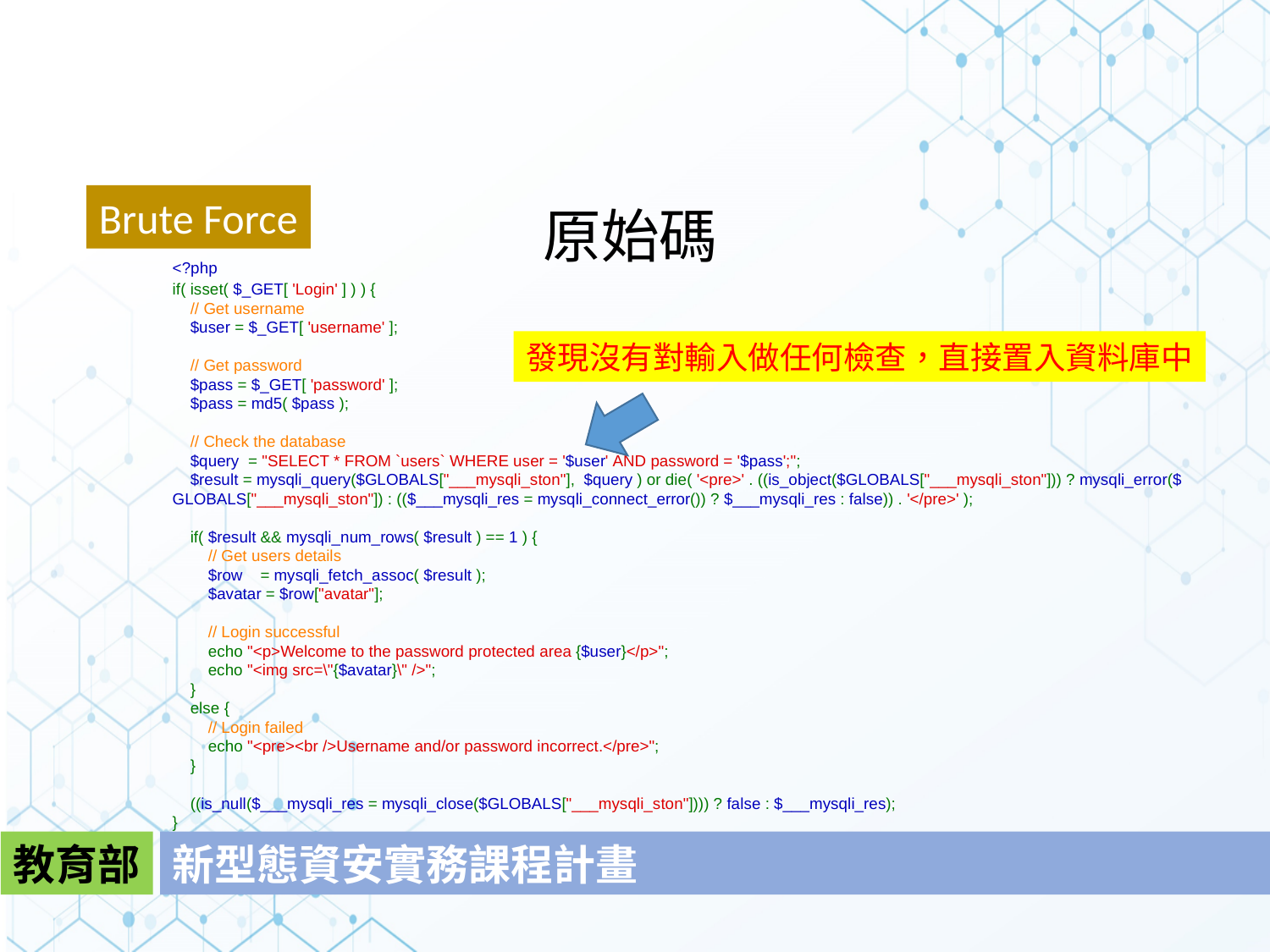

原始碼
Brute Force
﻿<?php
if( isset( $_GET[ 'Login' ] ) ) {
    // Get username
    $user = $_GET[ 'username' ];
    // Get password
    $pass = $_GET[ 'password' ];
    $pass = md5( $pass );
    // Check the database
    $query  = "SELECT * FROM `users` WHERE user = '$user' AND password = '$pass';";
    $result = mysqli_query($GLOBALS["___mysqli_ston"],  $query ) or die( '<pre>' . ((is_object($GLOBALS["___mysqli_ston"])) ? mysqli_error($GLOBALS["___mysqli_ston"]) : (($___mysqli_res = mysqli_connect_error()) ? $___mysqli_res : false)) . '</pre>' );
    if( $result && mysqli_num_rows( $result ) == 1 ) {
        // Get users details
        $row    = mysqli_fetch_assoc( $result );
        $avatar = $row["avatar"];
        // Login successful
        echo "<p>Welcome to the password protected area {$user}</p>";
        echo "<img src=\"{$avatar}\" />";
    }
    else {
        // Login failed
        echo "<pre><br />Username and/or password incorrect.</pre>";
    }
    ((is_null($___mysqli_res = mysqli_close($GLOBALS["___mysqli_ston"]))) ? false : $___mysqli_res);
}
?>
發現沒有對輸入做任何檢查，直接置入資料庫中

教育部
新型態資安實務課程計畫